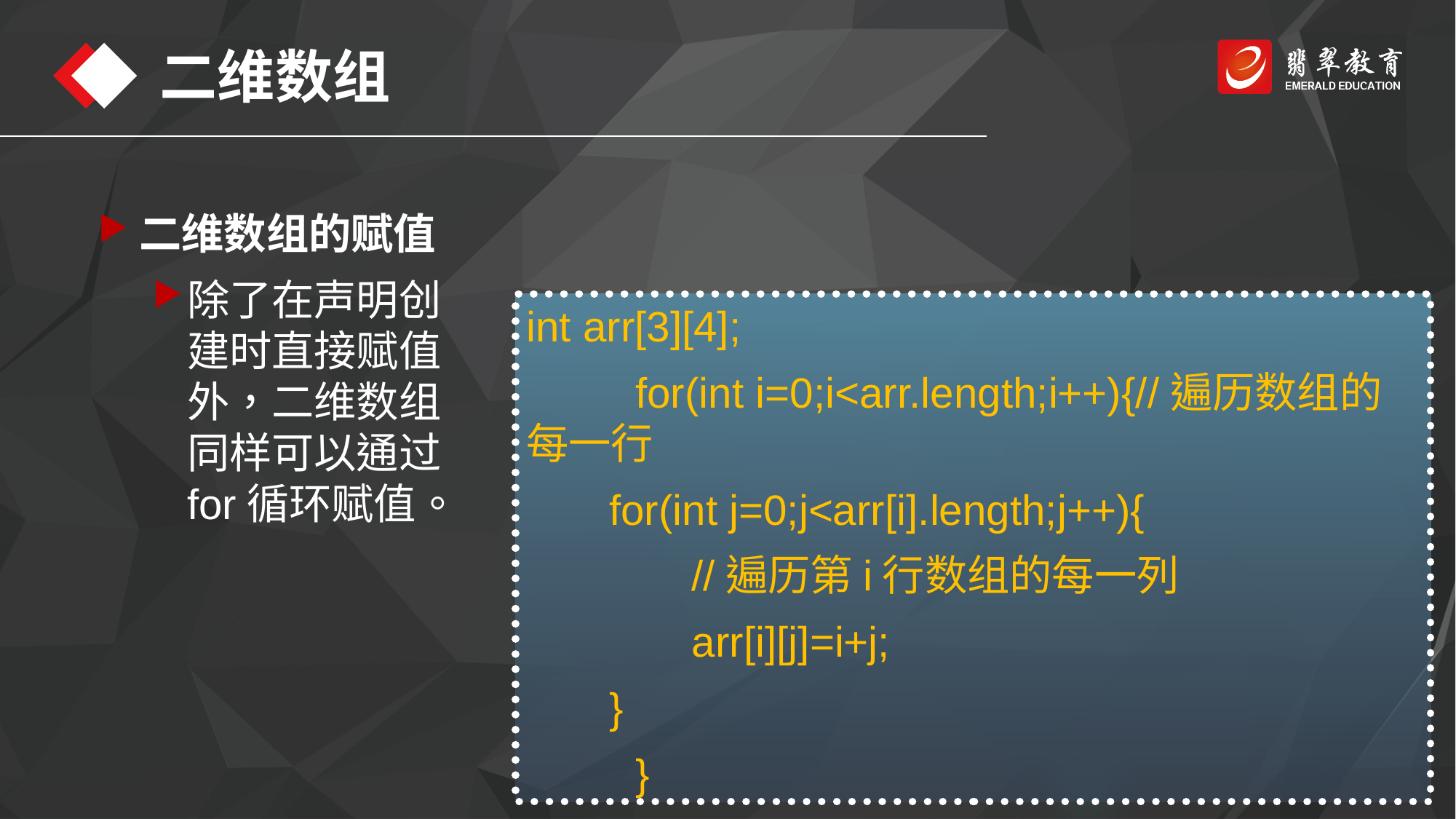

二维数组

二维数组的赋值
除了在声明创建时直接赋值外，二维数组同样可以通过for循环赋值。

int arr[3][4];
	for(int i=0;i<arr.length;i++){//遍历数组的每一行
       for(int j=0;j<arr[i].length;j++){
              //遍历第i行数组的每一列
              arr[i][j]=i+j;
       }
	}